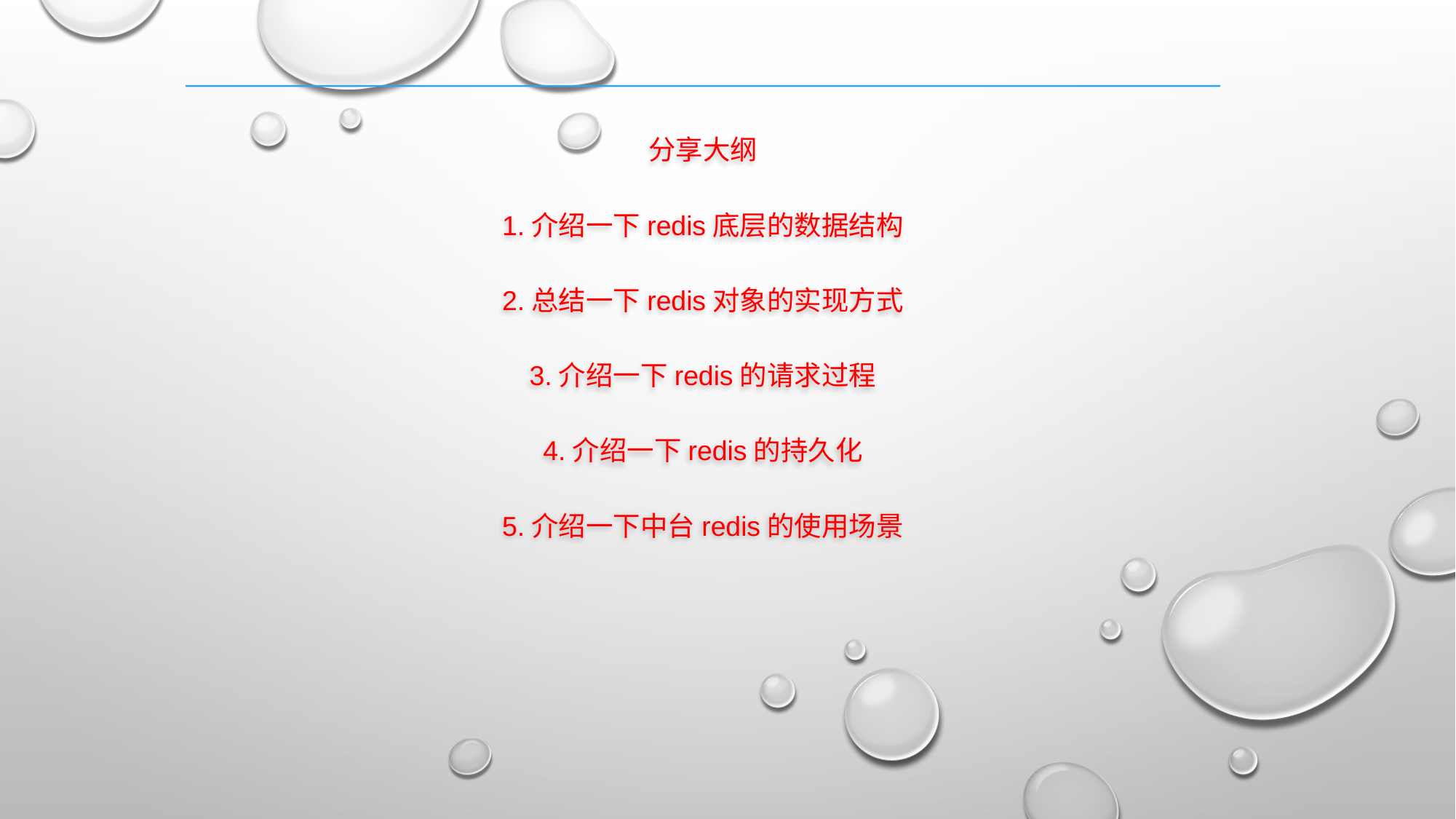

分享大纲
1.介绍一下redis底层的数据结构
2.总结一下redis对象的实现方式
3.介绍一下redis的请求过程
4.介绍一下redis的持久化
5.介绍一下中台redis的使用场景